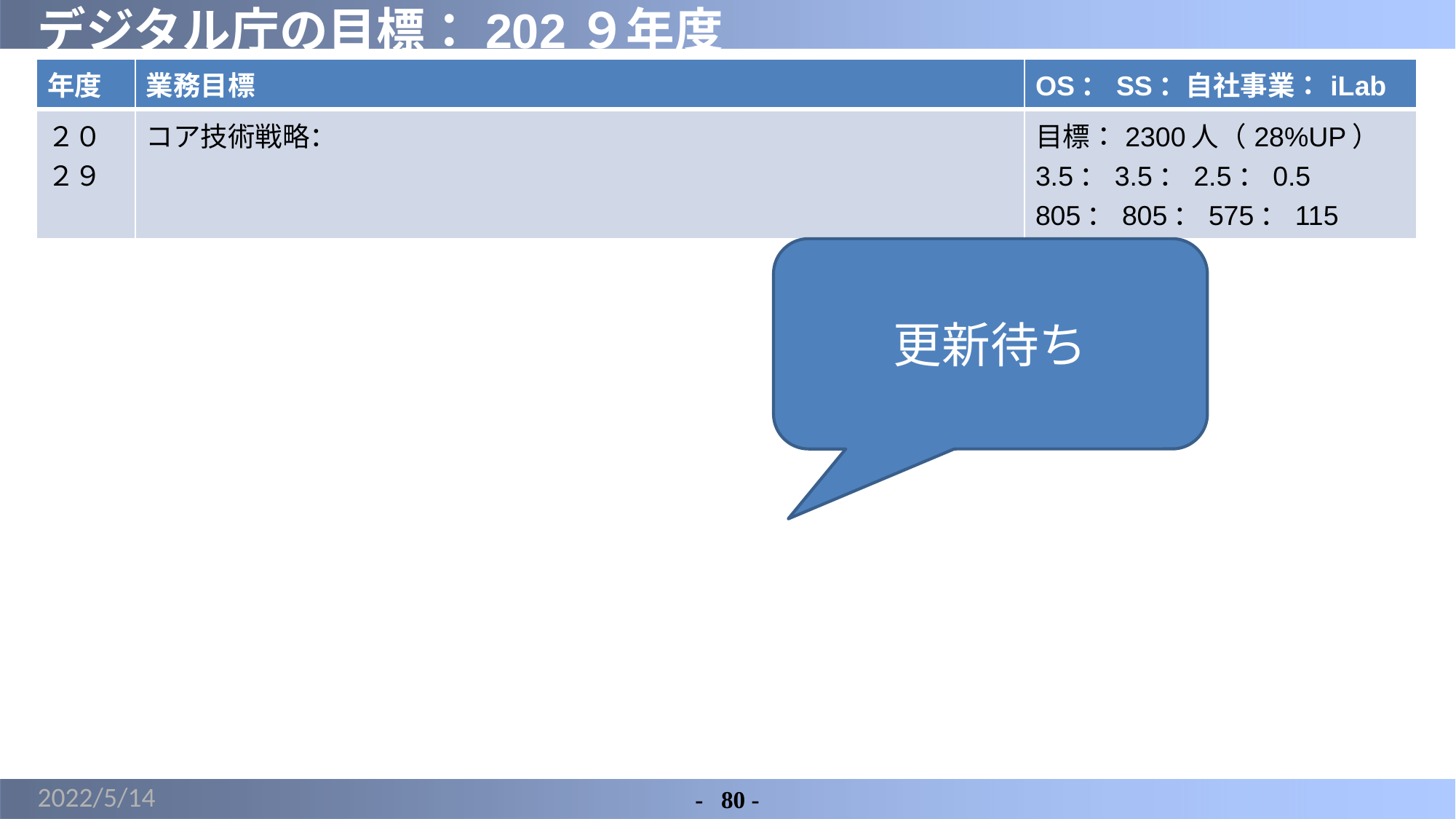

# デジタル庁の目標：202９年度
| 年度 | 業務目標 | OS：SS：自社事業：iLab |
| --- | --- | --- |
| ２０２９ | コア技術戦略： | 目標：2300人（28%UP） 3.5：3.5：2.5：0.5 805：805：575：115 |
更新待ち
2022/5/14
-	80 -